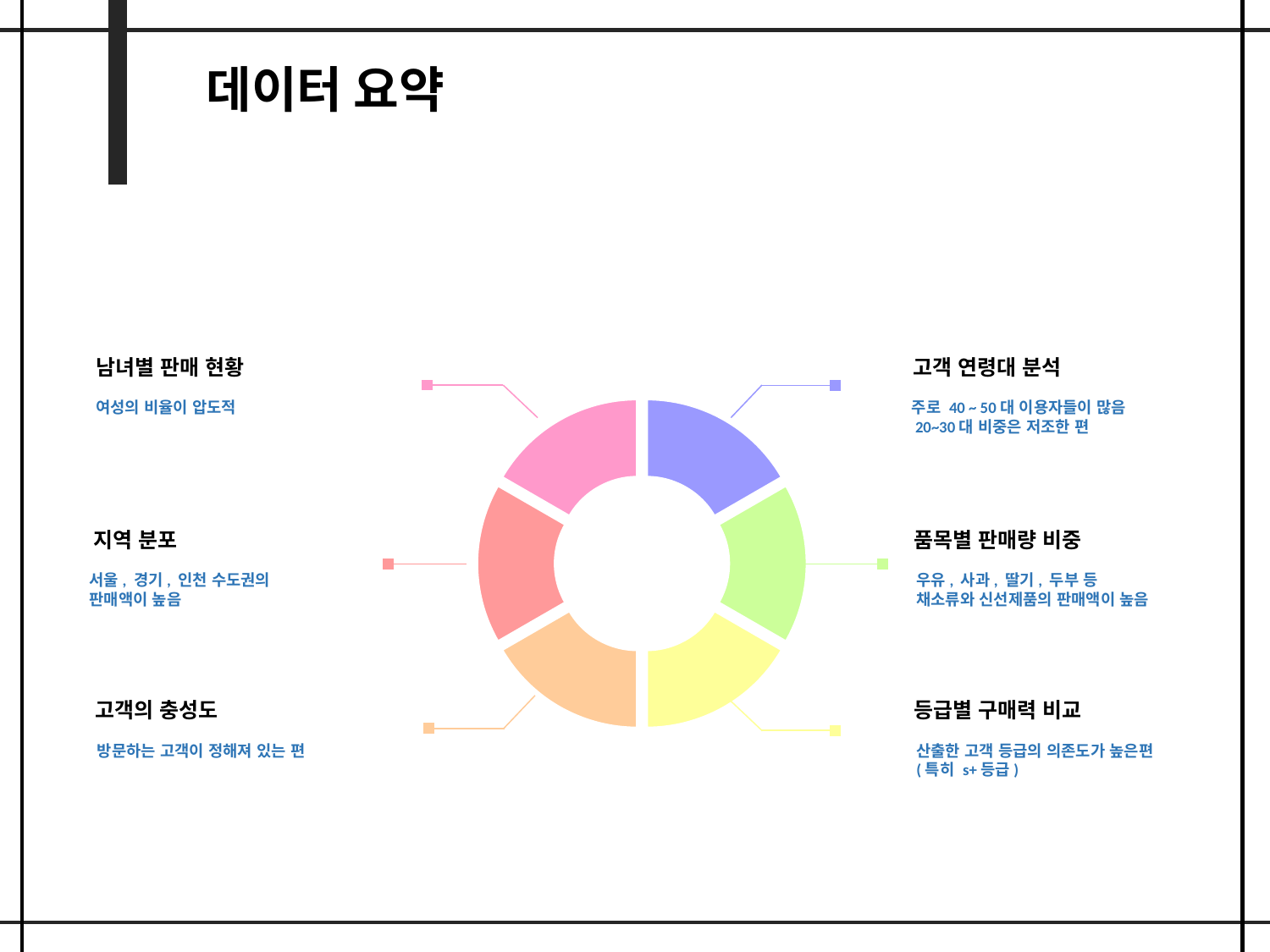

데이터 요약
남녀별 판매 현황
고객 연령대 분석

### Chart

| Category | 판매 |
|---|---|
| 1분기 | 17.0 |
| 2분기 | 17.0 |
| 3분기 | 17.0 |
| 4분기 | 17.0 |
| 5분기 | 17.0 |
| 6분기 | 17.0 |
여성의 비율이 압도적
주로 40 ~ 50대 이용자들이 많음
 20~30대 비중은 저조한 편
지역 분포
품목별 판매량 비중

서울, 경기, 인천 수도권의
판매액이 높음
우유, 사과, 딸기, 두부 등
채소류와 신선제품의 판매액이 높음
고객의 충성도
등급별 구매력 비교

방문하는 고객이 정해져 있는 편
산출한 고객 등급의 의존도가 높은편
(특히 s+등급)